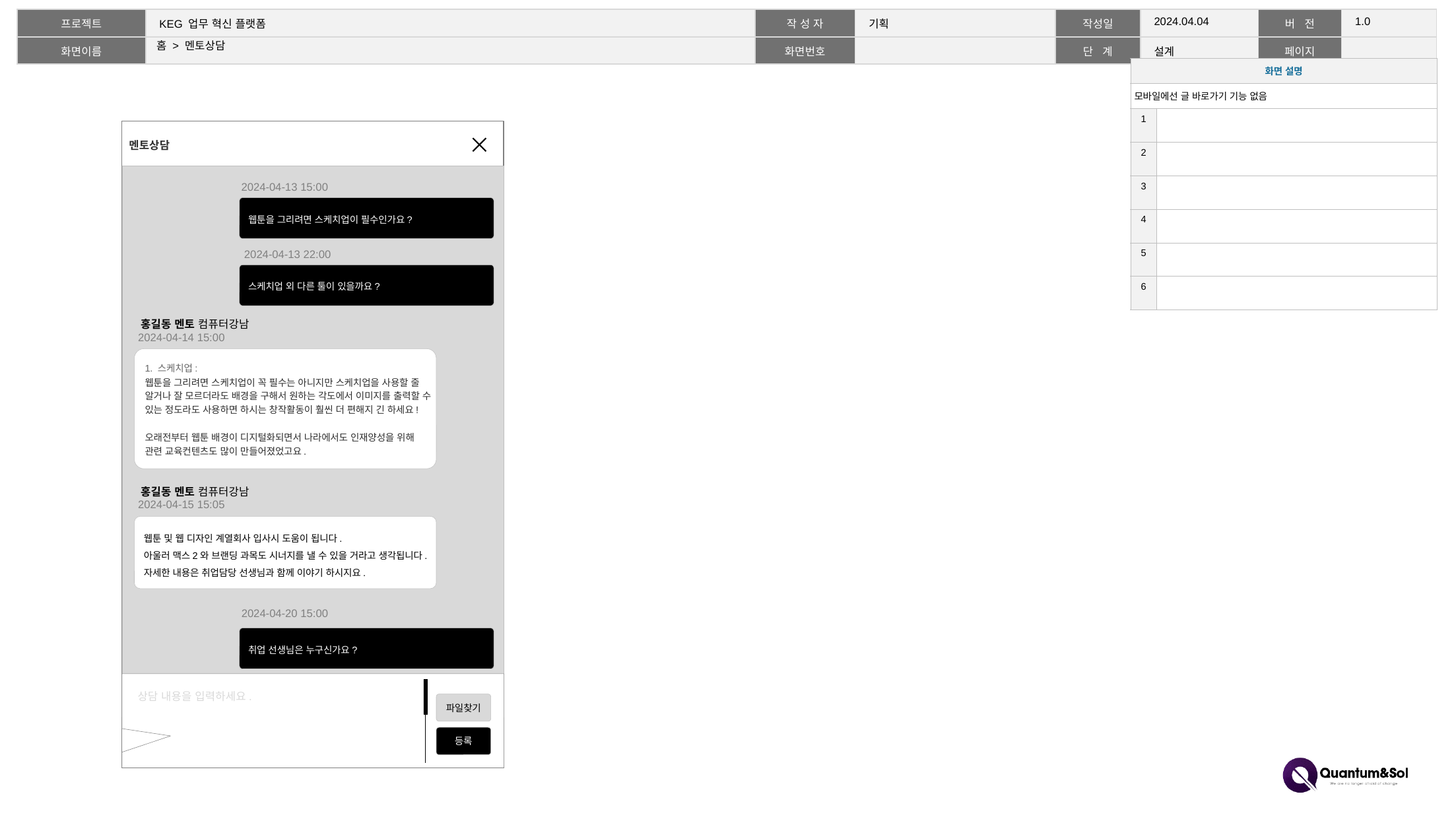

# 홈 > 멘토상담
| 화면 설명 |  |
| --- | --- |
| 모바일에선 글 바로가기 기능 없음 |  |
| 1 |  |
| 2 |  |
| 3 |  |
| 4 |  |
| 5 |  |
| 6 |  |
멘토상담

2024-04-13 15:00
웹툰을 그리려면 스케치업이 필수인가요?
2024-04-13 22:00
스케치업 외 다른 툴이 있을까요?
 홍길동 멘토 컴퓨터강남
 2024-04-14 15:00
1. 스케치업:
웹툰을 그리려면 스케치업이 꼭 필수는 아니지만 스케치업을 사용할 줄 알거나 잘 모르더라도 배경을 구해서 원하는 각도에서 이미지를 출력할 수 있는 정도라도 사용하면 하시는 창작활동이 훨씬 더 편해지 긴 하세요!
​
오래전부터 웹툰 배경이 디지털화되면서 나라에서도 인재양성을 위해 관련 교육컨텐츠도 많이 만들어졌었고요.
 홍길동 멘토 컴퓨터강남
 2024-04-15 15:05
웹툰 및 웹 디자인 계열회사 입사시 도움이 됩니다.
아울러 맥스2와 브랜딩 과목도 시너지를 낼 수 있을 거라고 생각됩니다.
자세한 내용은 취업담당 선생님과 함께 이야기 하시지요.
2024-04-20 15:00
취업 선생님은 누구신가요?
상담 내용을 입력하세요.

파일찾기
등록